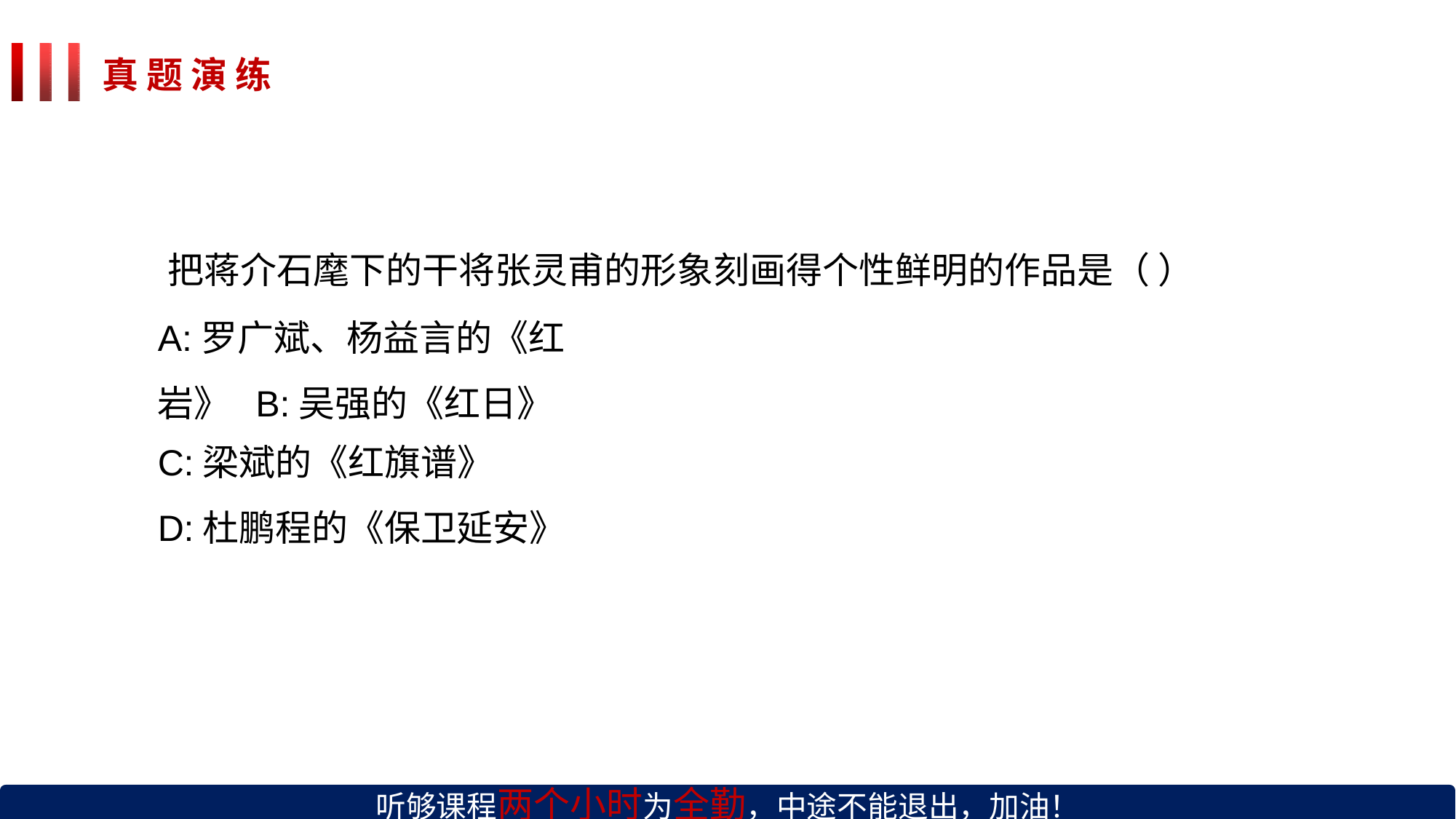

# 真 题 演 练
把蒋介石麾下的干将张灵甫的形象刻画得个性鲜明的作品是（ ）
A:罗广斌、杨益言的《红岩》  B:吴强的《红日》
C:梁斌的《红旗谱》
D:杜鹏程的《保卫延安》
93

听够课程两个小时为全勤，中途不能退出，加油！